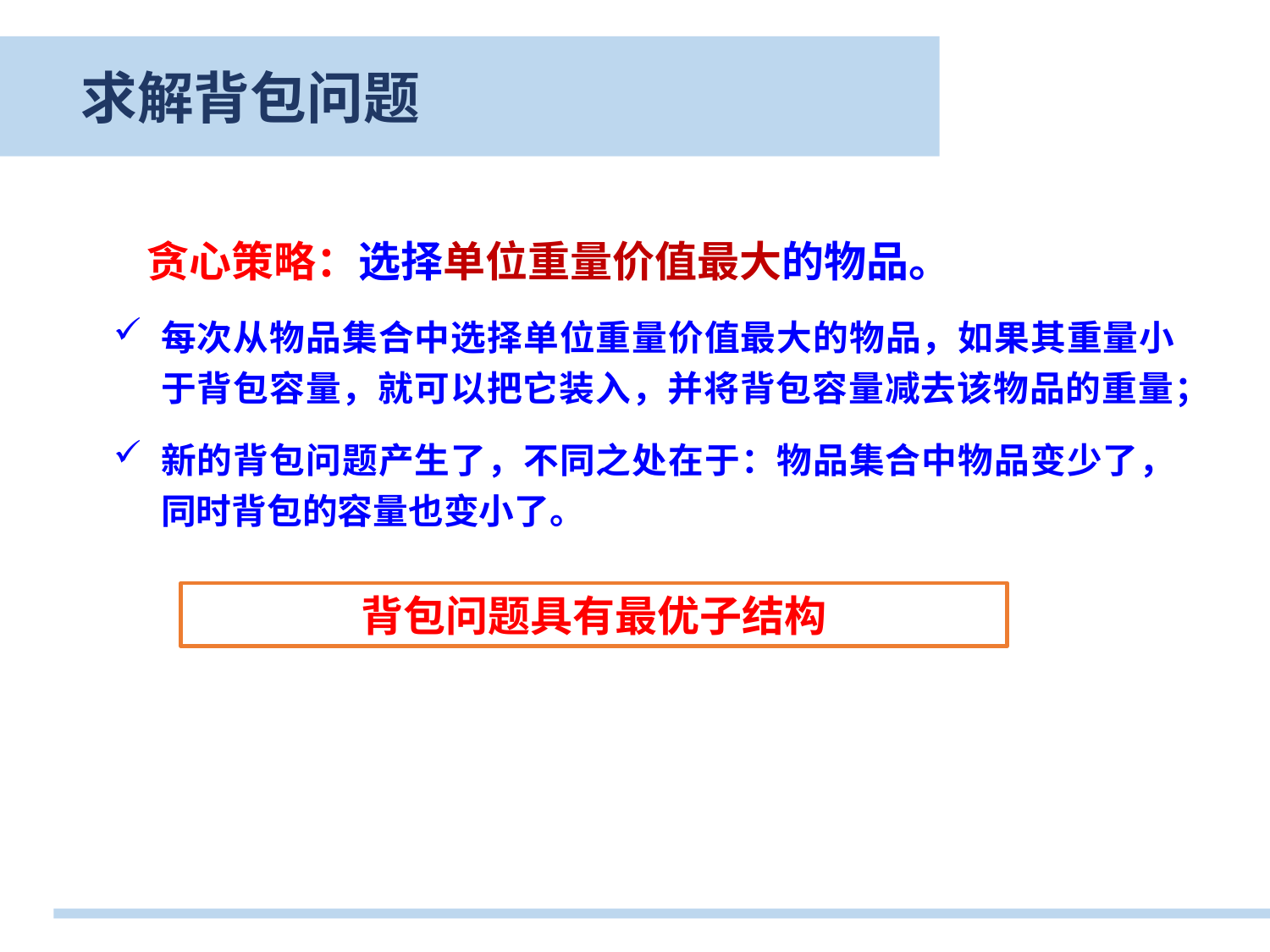

求解背包问题
　　贪心策略：选择单位重量价值最大的物品。
每次从物品集合中选择单位重量价值最大的物品，如果其重量小于背包容量，就可以把它装入，并将背包容量减去该物品的重量；
新的背包问题产生了，不同之处在于：物品集合中物品变少了，同时背包的容量也变小了。
背包问题具有最优子结构